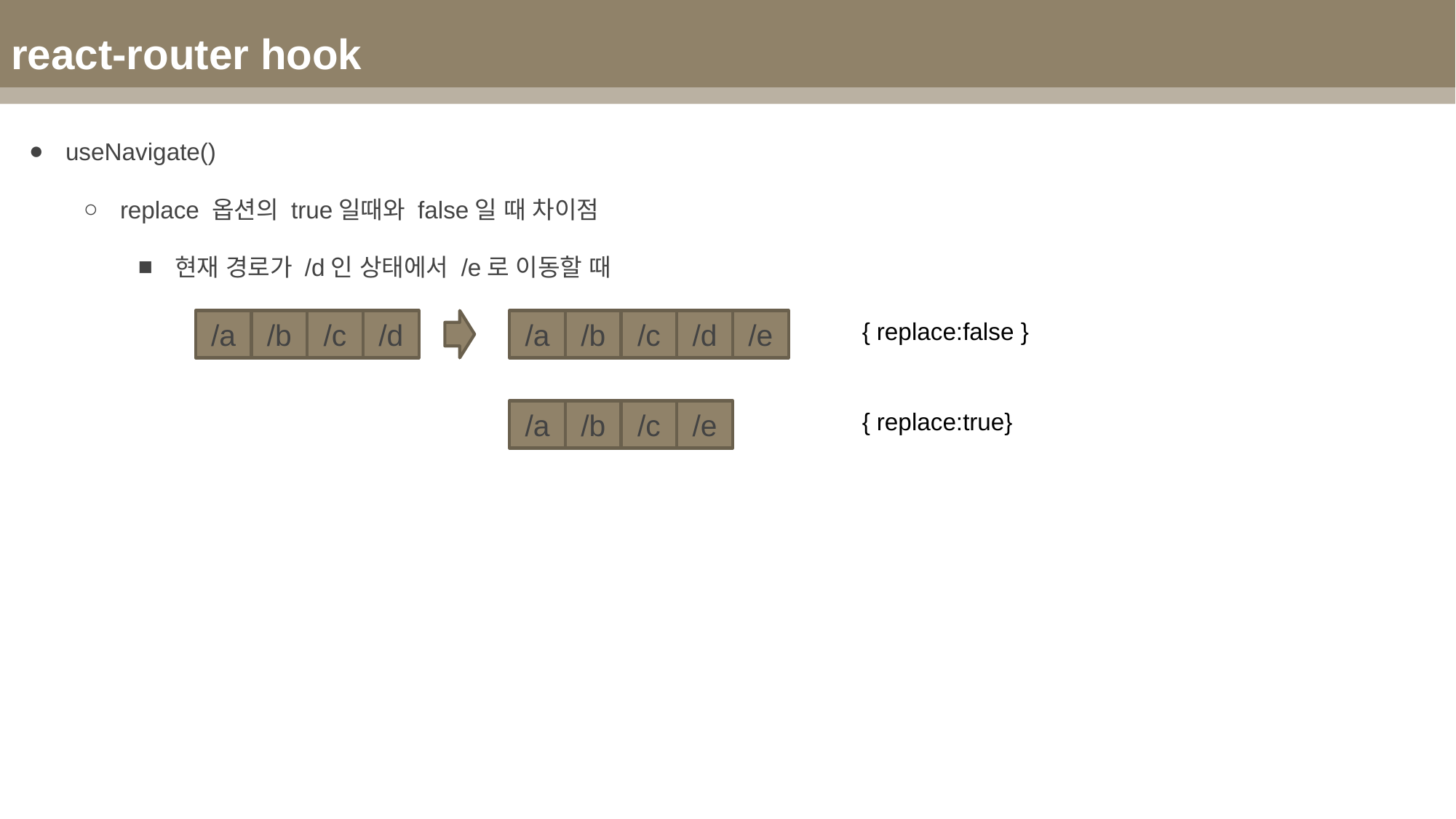

react-router hook
useNavigate()
replace 옵션의 true일때와 false일 때 차이점
현재 경로가 /d인 상태에서 /e로 이동할 때

/a
/b
/c
/d

/a
/b
/c
/d
/e
{ replace:false }
/a
/b
/c
/e
{ replace:true}